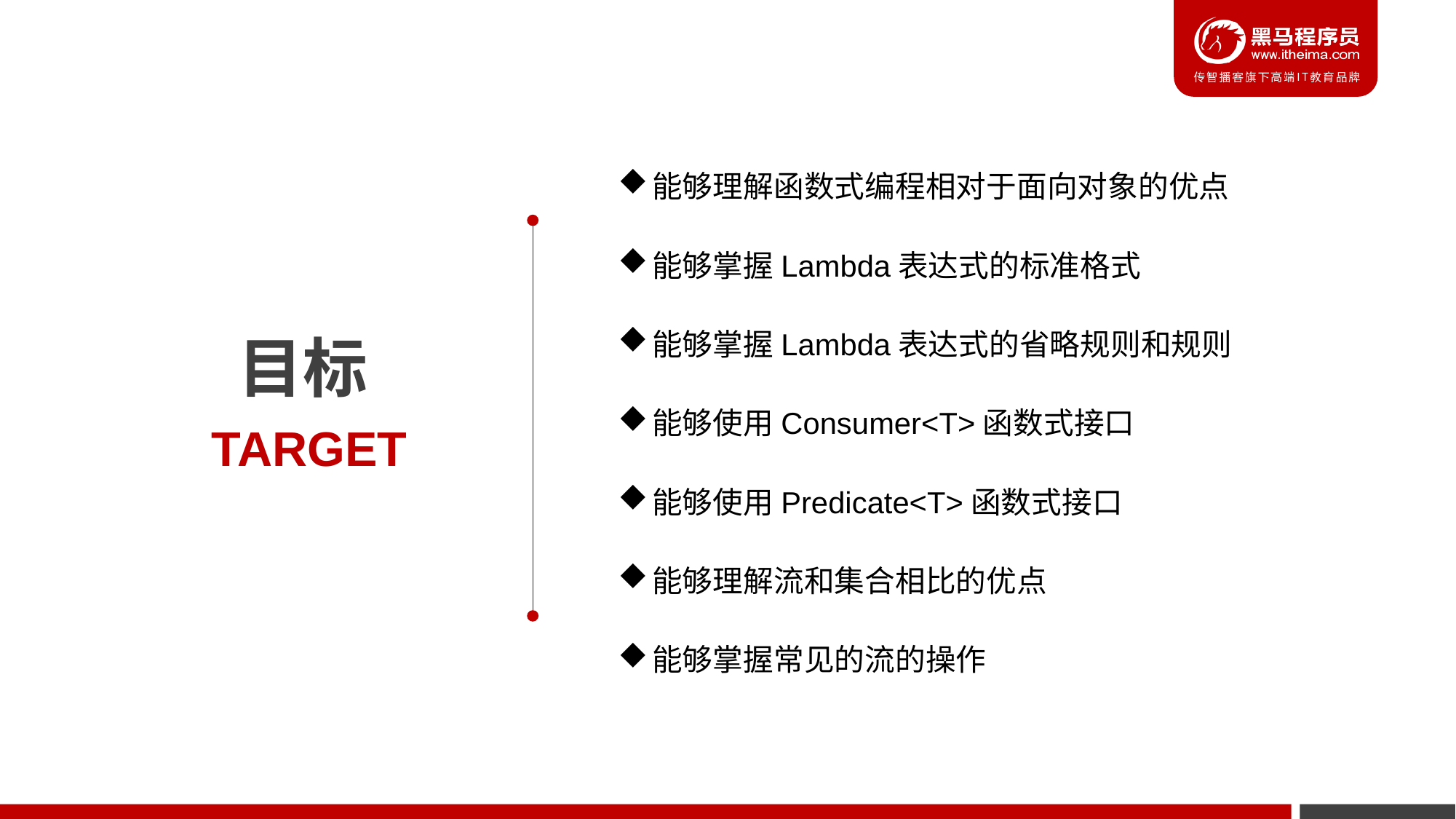

能够理解函数式编程相对于面向对象的优点
能够掌握Lambda表达式的标准格式
能够掌握Lambda表达式的省略规则和规则
能够使用Consumer<T>函数式接口
能够使用Predicate<T>函数式接口
能够理解流和集合相比的优点
能够掌握常见的流的操作